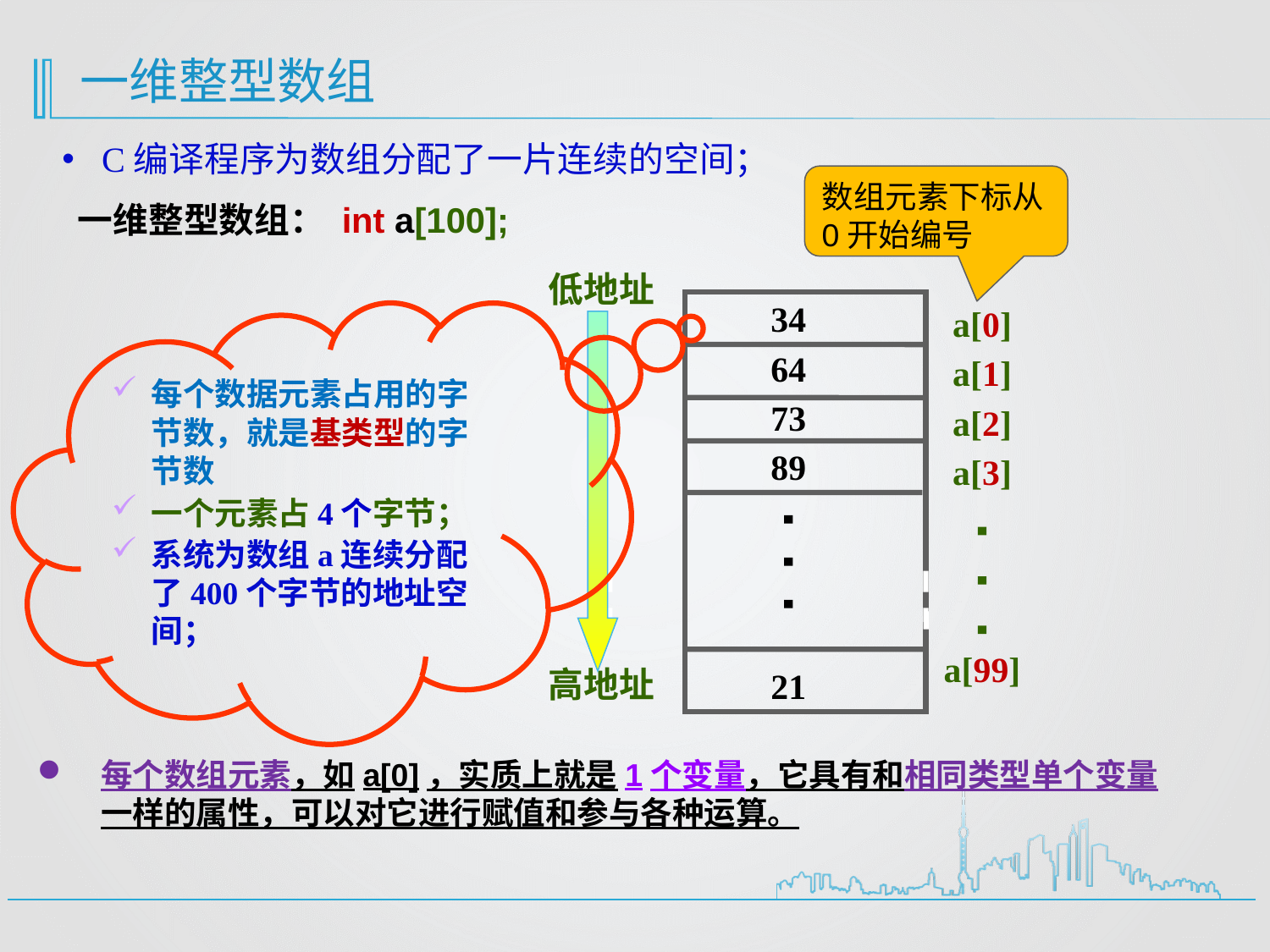

# 一维整型数组
C编译程序为数组分配了一片连续的空间；
数组元素下标从0开始编号
一维整型数组： int a[100];
低地址

高地址
34
64
73
89
.
.
.

21
a[0]
a[1]
a[2]
a[3]
.
.
.
a[99]

每个数据元素占用的字节数，就是基类型的字节数
一个元素占4个字节；
系统为数组a连续分配了400个字节的地址空间；

每个数组元素，如a[0]，实质上就是1个变量，它具有和相同类型单个变量一样的属性，可以对它进行赋值和参与各种运算。